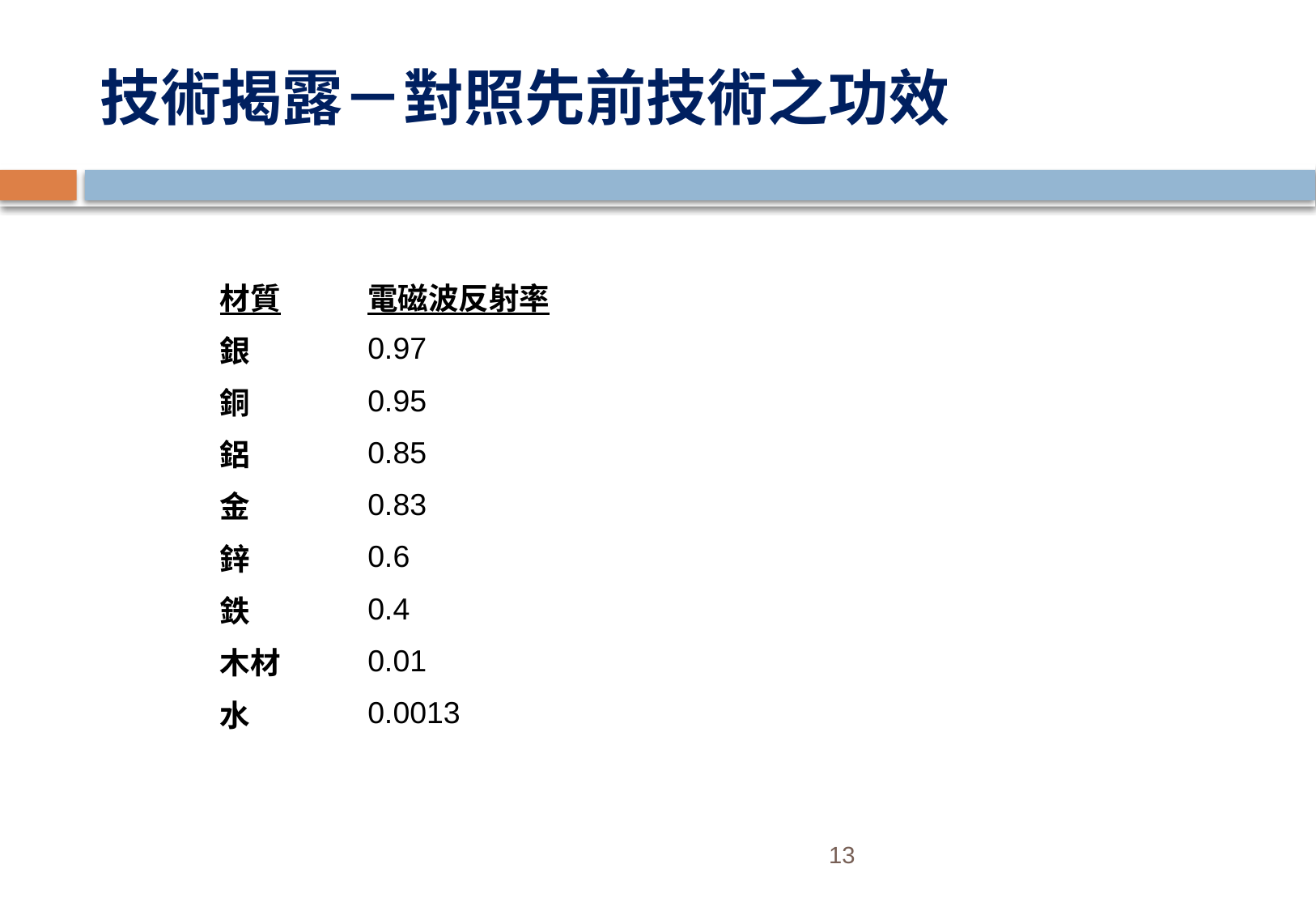

# 技術揭露－對照先前技術之功效
| 材質 | 電磁波反射率 |
| --- | --- |
| 銀 | 0.97 |
| 銅 | 0.95 |
| 鋁 | 0.85 |
| 金 | 0.83 |
| 鋅 | 0.6 |
| 鉄 | 0.4 |
| 木材 | 0.01 |
| 水 | 0.0013 |

13